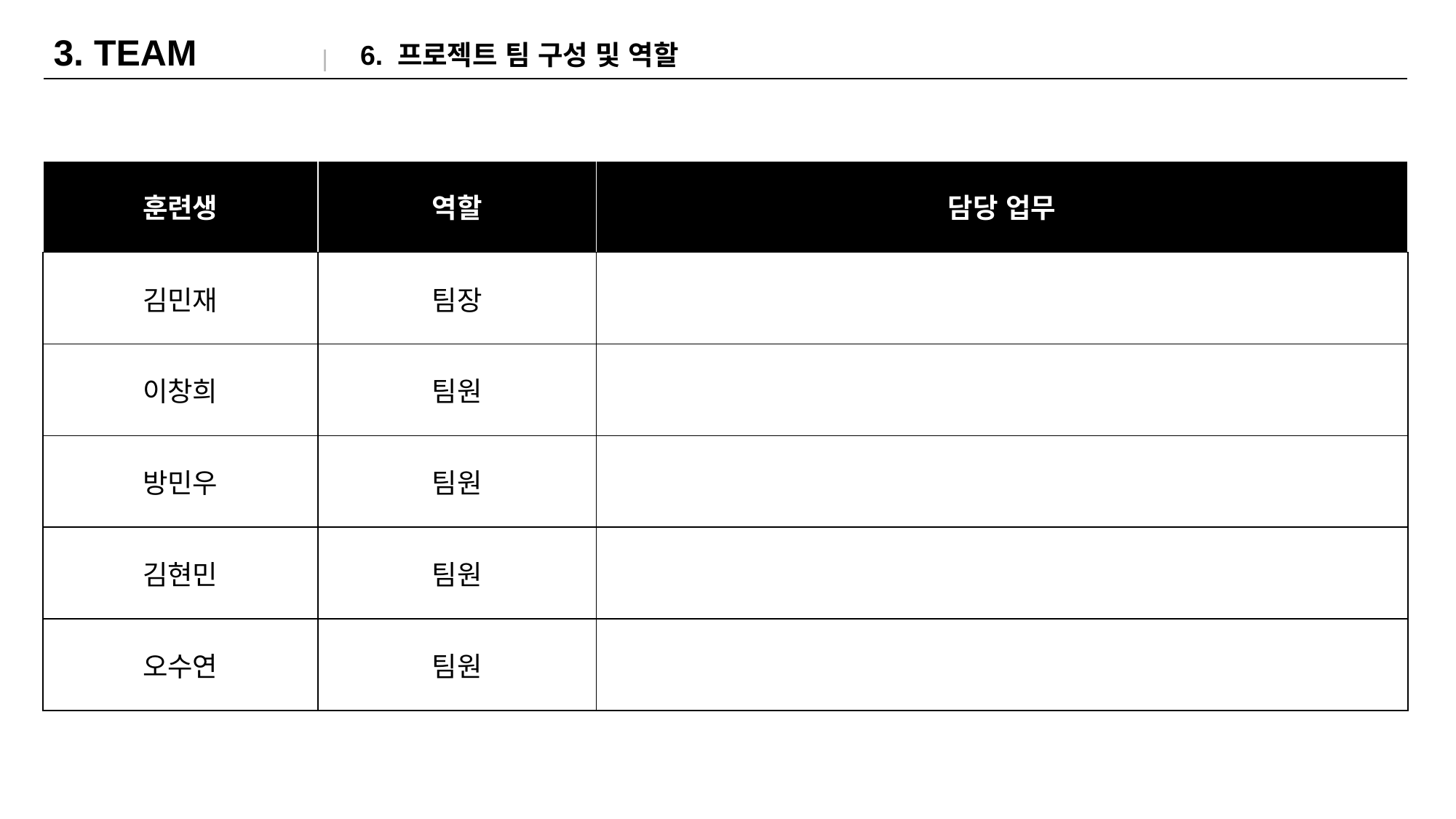

| 3. TEAM |
| --- |
6. 프로젝트 팀 구성 및 역할
| 훈련생 | 역할 | 담당 업무 |
| --- | --- | --- |
| 김민재 | 팀장 |  |
| 이창희 | 팀원 |  |
| 방민우 | 팀원 |  |
| 김현민 | 팀원 |  |
| 오수연 | 팀원 |  |